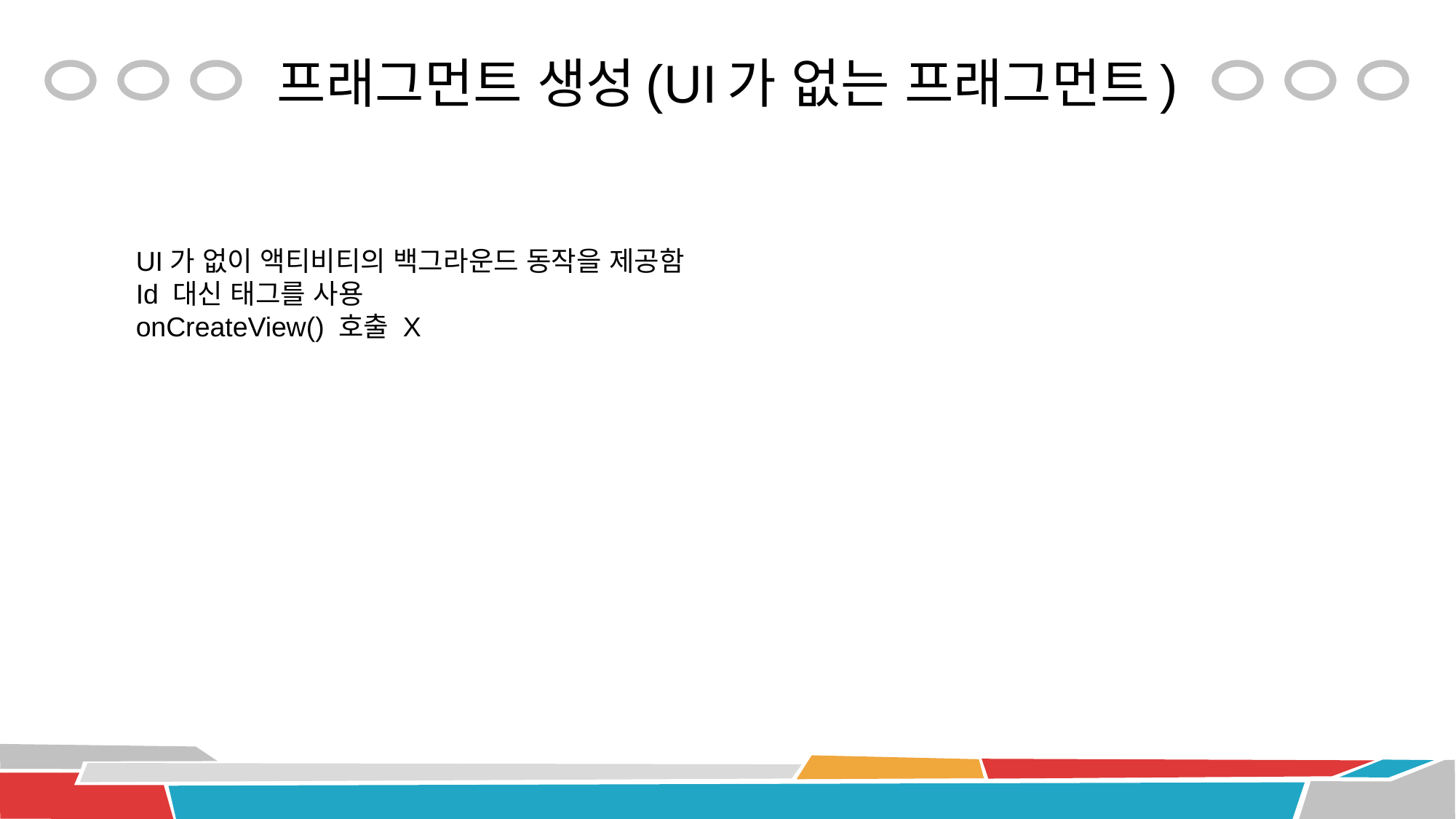

# 프래그먼트 생성(UI가 없는 프래그먼트)
UI가 없이 액티비티의 백그라운드 동작을 제공함
Id 대신 태그를 사용
onCreateView() 호출 X